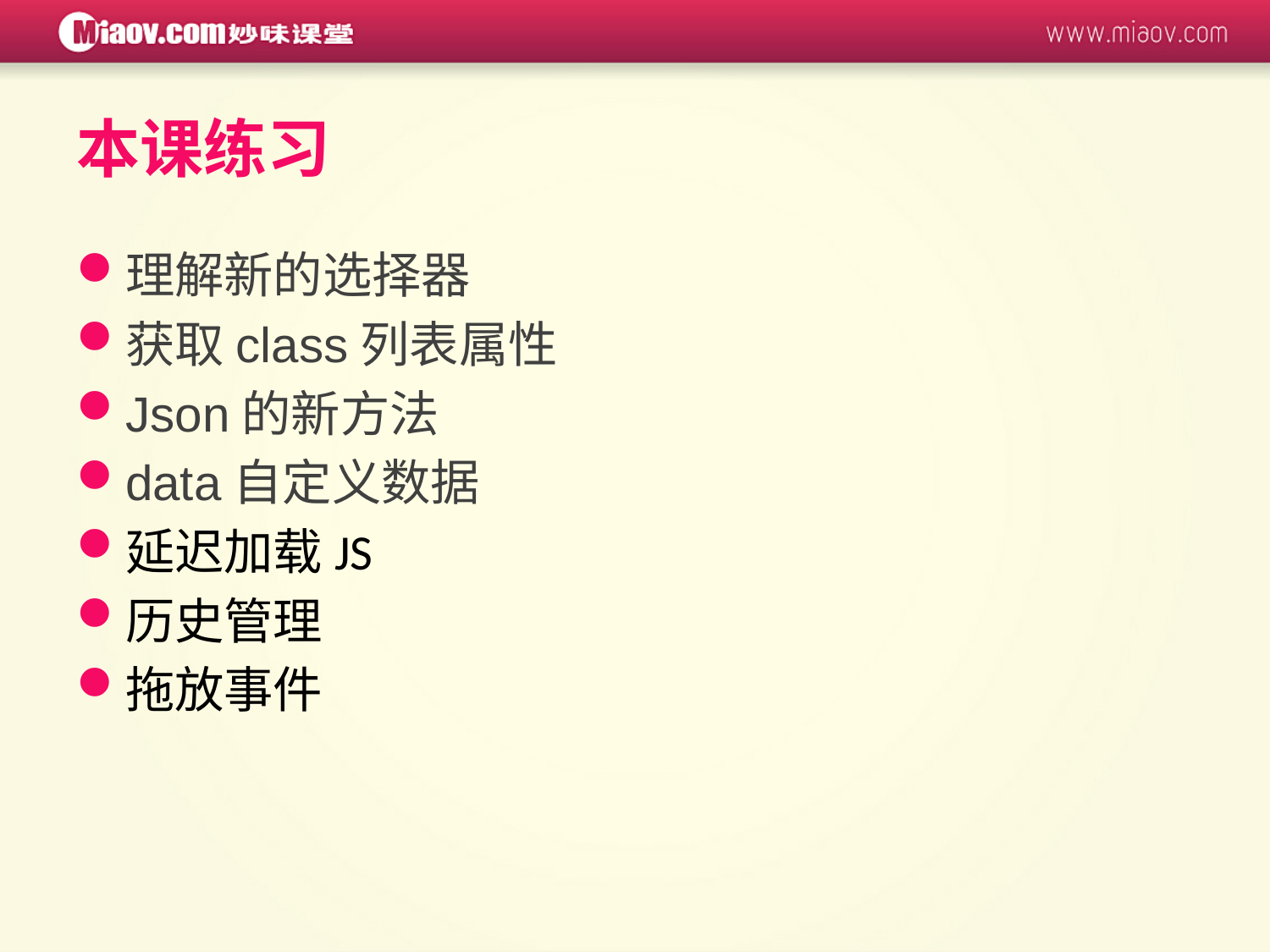

# 本课练习
理解新的选择器
获取class列表属性
Json的新方法
data自定义数据
延迟加载JS
历史管理
拖放事件